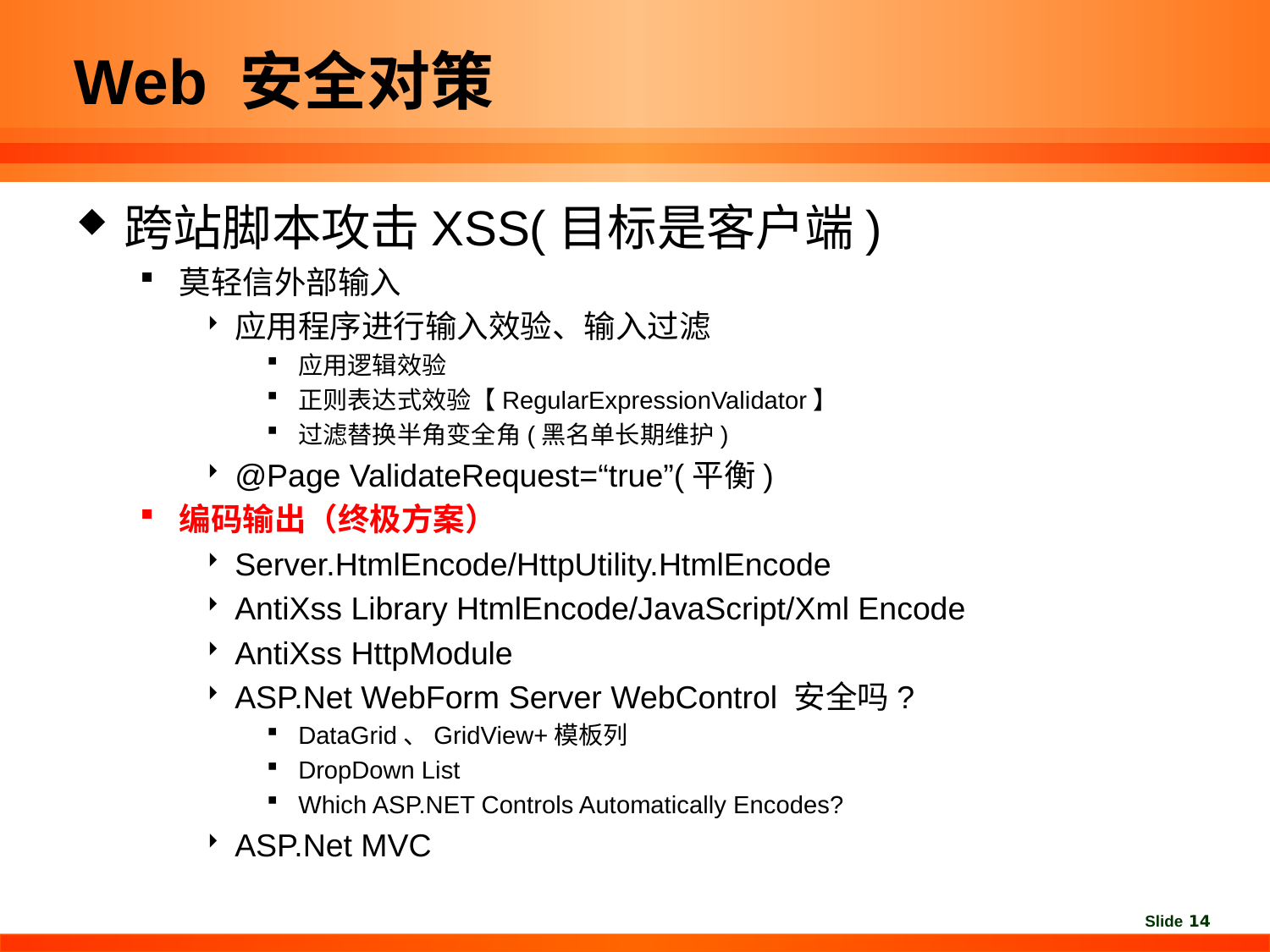

# Web 安全对策
跨站脚本攻击XSS(目标是客户端)
莫轻信外部输入
应用程序进行输入效验、输入过滤
应用逻辑效验
正则表达式效验【RegularExpressionValidator】
过滤替换半角变全角(黑名单长期维护)
@Page ValidateRequest=“true”(平衡)
编码输出（终极方案）
Server.HtmlEncode/HttpUtility.HtmlEncode
AntiXss Library HtmlEncode/JavaScript/Xml Encode
AntiXss HttpModule
ASP.Net WebForm Server WebControl 安全吗?
DataGrid、GridView+模板列
DropDown List
Which ASP.NET Controls Automatically Encodes?
ASP.Net MVC